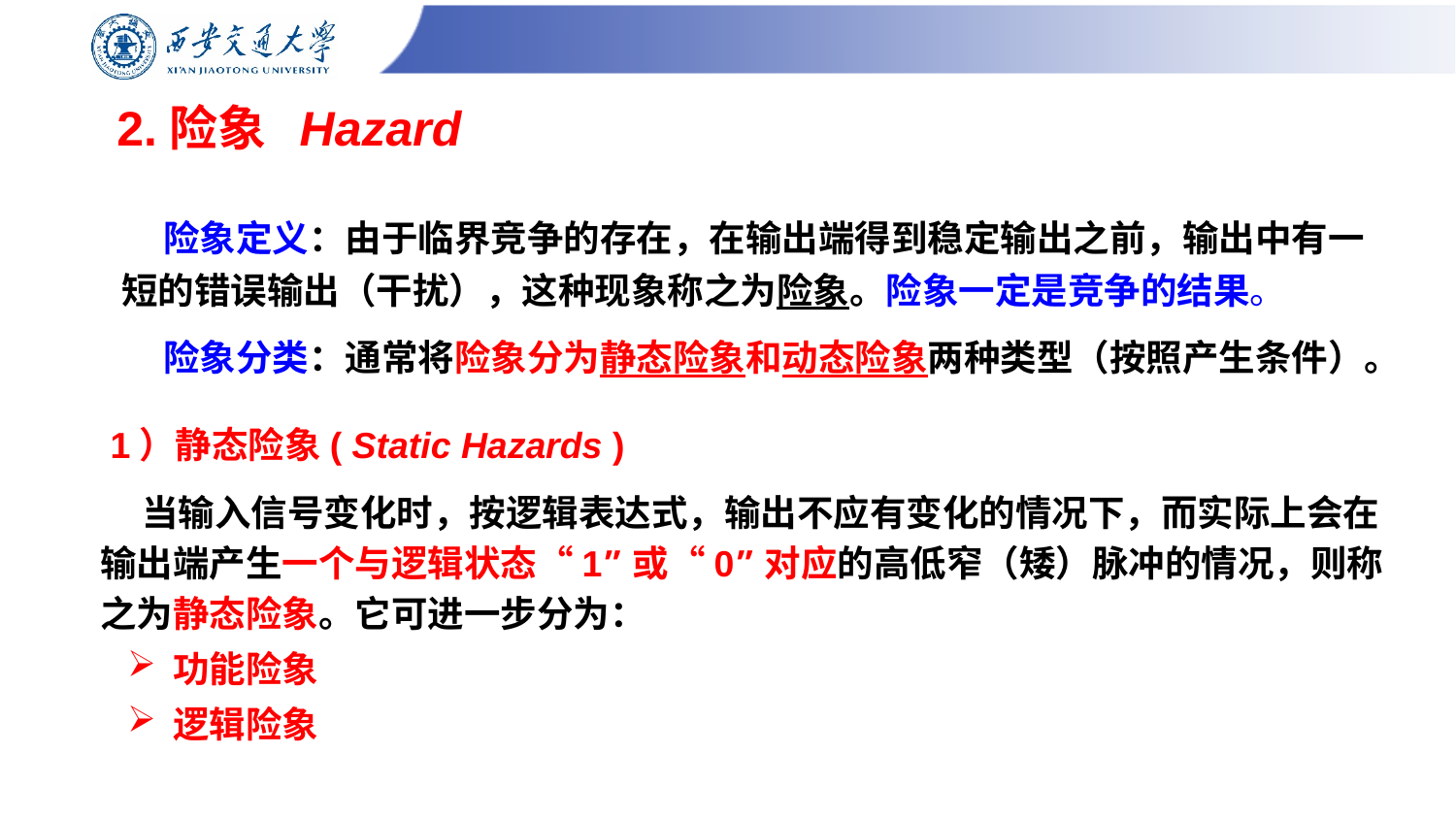

# 2.险象  Hazard
    险象定义：由于临界竞争的存在，在输出端得到稳定输出之前，输出中有一短的错误输出（干扰），这种现象称之为险象。险象一定是竞争的结果。
    险象分类：通常将险象分为静态险象和动态险象两种类型（按照产生条件）。
 1）静态险象( Static Hazards )
    当输入信号变化时，按逻辑表达式，输出不应有变化的情况下，而实际上会在输出端产生一个与逻辑状态“1”或“0”对应的高低窄（矮）脉冲的情况，则称之为静态险象。它可进一步分为：
功能险象
逻辑险象